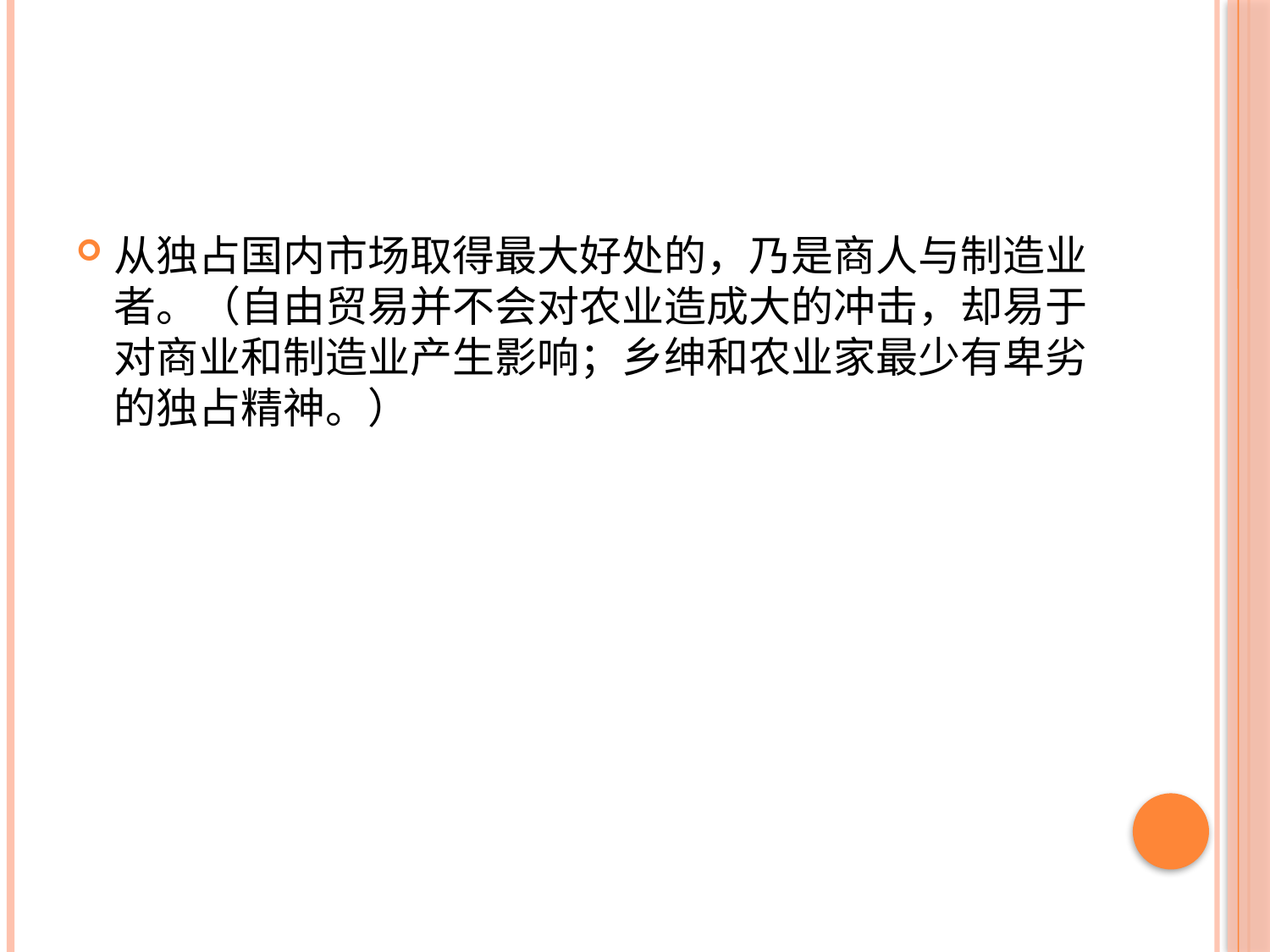

#
从独占国内市场取得最大好处的，乃是商人与制造业者。（自由贸易并不会对农业造成大的冲击，却易于对商业和制造业产生影响；乡绅和农业家最少有卑劣的独占精神。）